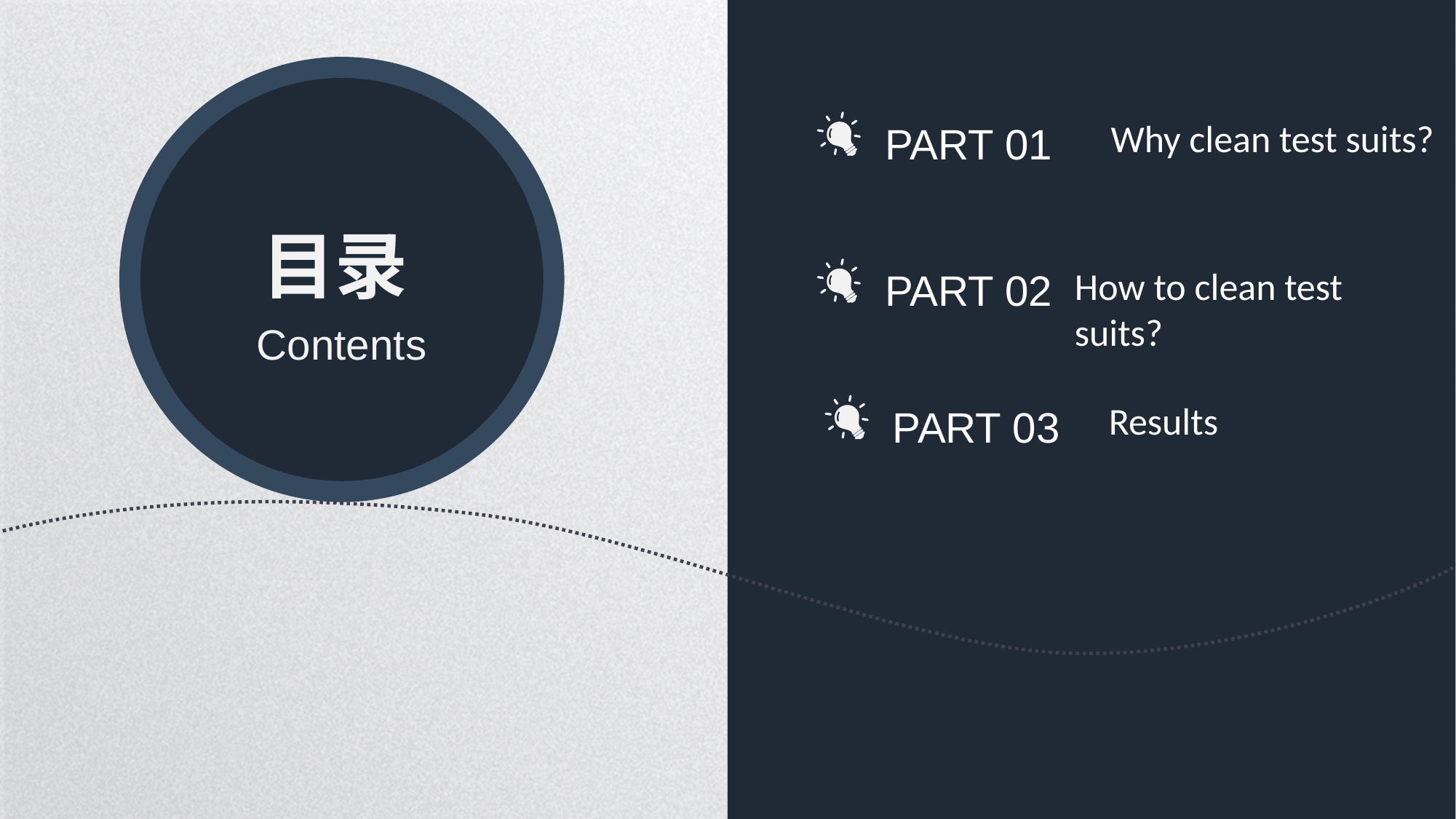

PART 01
Why clean test suits?
目录
Contents

PART 02
How to clean test suits?

PART 03
Results

延时符